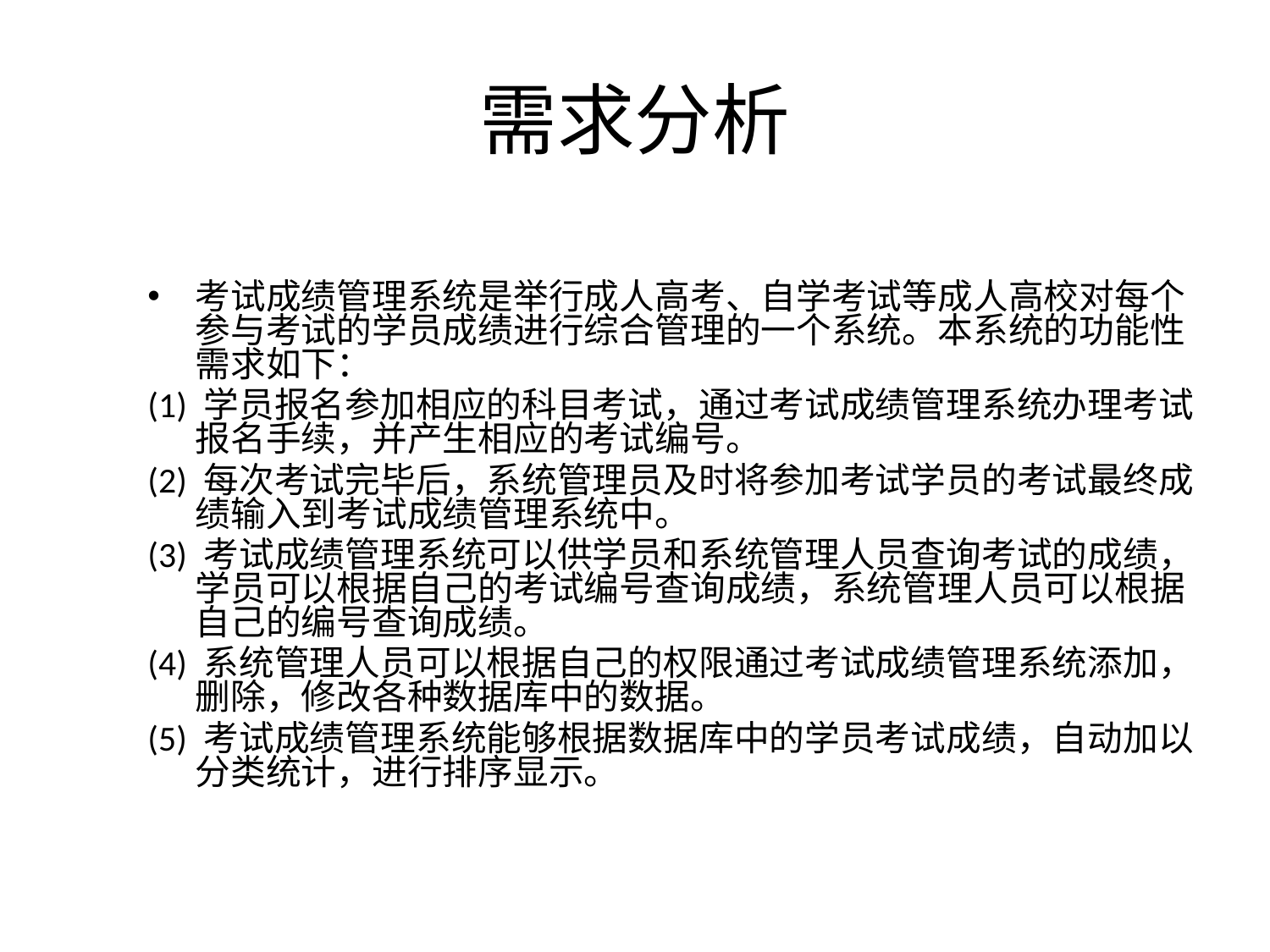

# 需求分析
考试成绩管理系统是举行成人高考、自学考试等成人高校对每个参与考试的学员成绩进行综合管理的一个系统。本系统的功能性需求如下：
(1) 学员报名参加相应的科目考试，通过考试成绩管理系统办理考试报名手续，并产生相应的考试编号。
(2) 每次考试完毕后，系统管理员及时将参加考试学员的考试最终成绩输入到考试成绩管理系统中。
(3) 考试成绩管理系统可以供学员和系统管理人员查询考试的成绩，学员可以根据自己的考试编号查询成绩，系统管理人员可以根据自己的编号查询成绩。
(4) 系统管理人员可以根据自己的权限通过考试成绩管理系统添加，删除，修改各种数据库中的数据。
(5) 考试成绩管理系统能够根据数据库中的学员考试成绩，自动加以分类统计，进行排序显示。